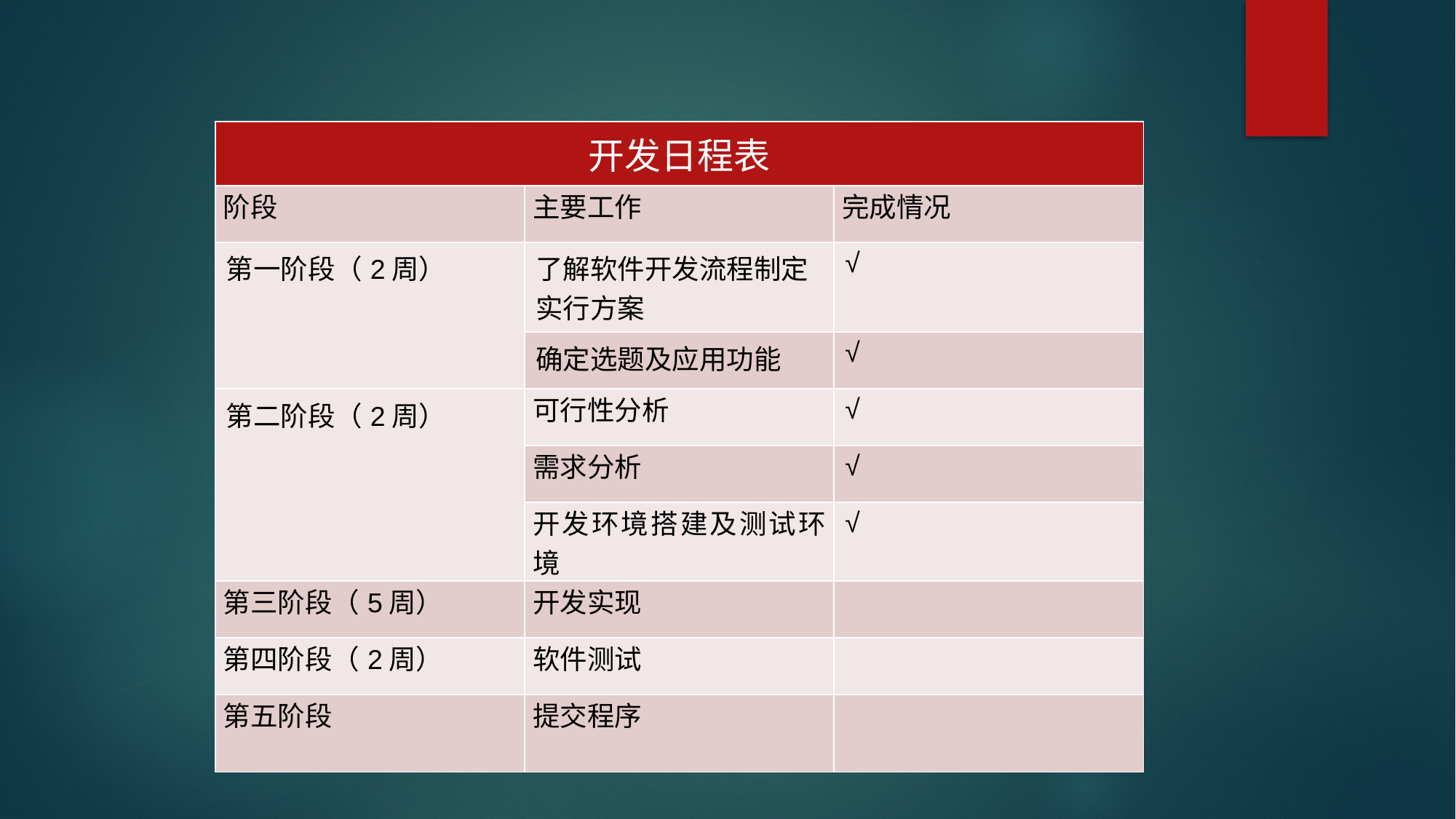

| 开发日程表 |  |  |
| --- | --- | --- |
| 阶段 | 主要工作 | 完成情况 |
| 第一阶段（2周） | 了解软件开发流程制定实行方案 | √ |
|  | 确定选题及应用功能 | √ |
| 第二阶段（2周） | 可行性分析 | √ |
|  | 需求分析 | √ |
|  | 开发环境搭建及测试环境 | √ |
| 第三阶段（5周） | 开发实现 |  |
| 第四阶段（2周） | 软件测试 |  |
| 第五阶段 | 提交程序 |  |